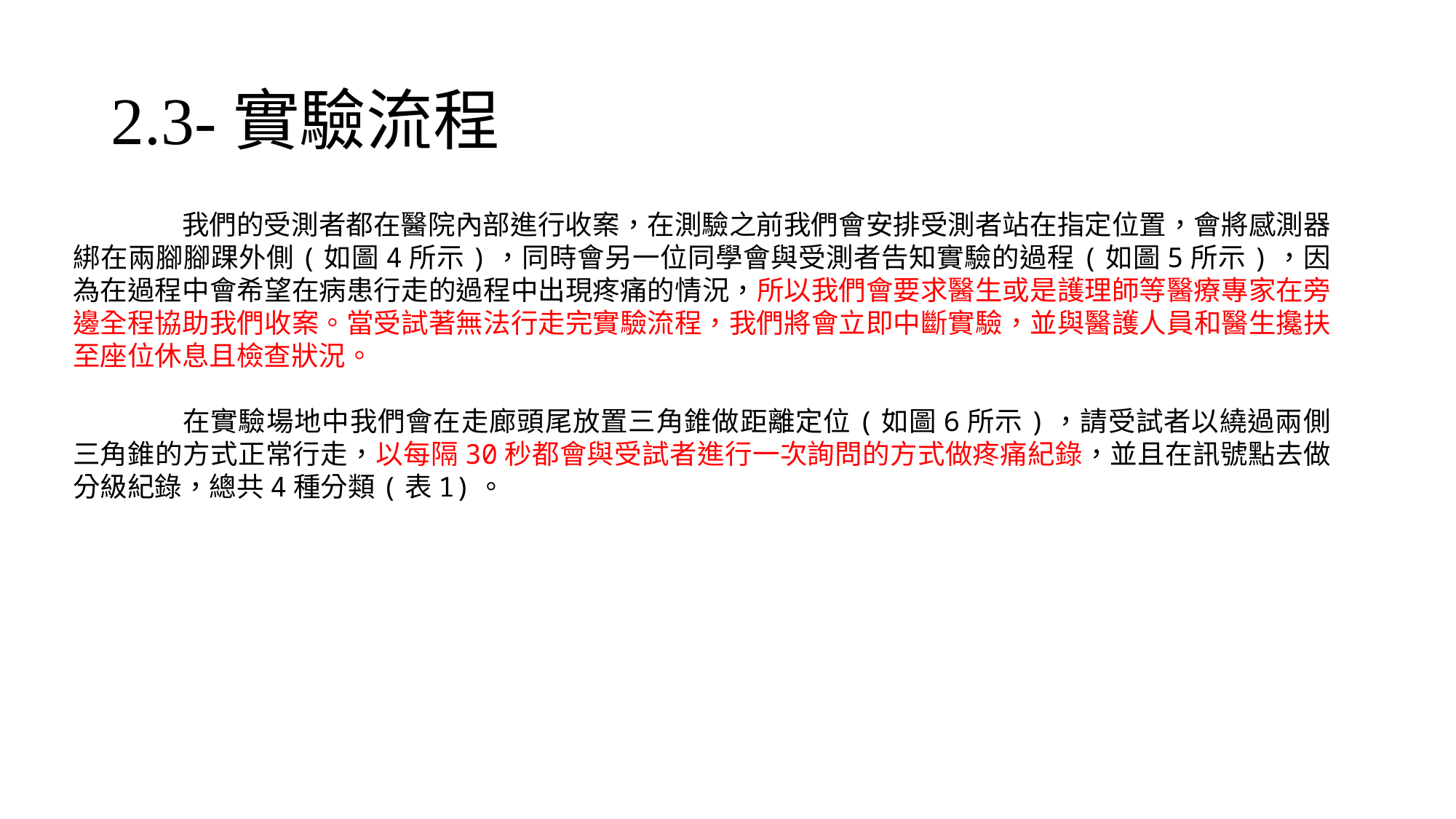

# 2.3-實驗流程
	我們的受測者都在醫院內部進行收案，在測驗之前我們會安排受測者站在指定位置，會將感測器綁在兩腳腳踝外側(如圖4所示)，同時會另一位同學會與受測者告知實驗的過程(如圖5所示)，因為在過程中會希望在病患行走的過程中出現疼痛的情況，所以我們會要求醫生或是護理師等醫療專家在旁邊全程協助我們收案。當受試著無法行走完實驗流程，我們將會立即中斷實驗，並與醫護人員和醫生攙扶至座位休息且檢查狀況。

	在實驗場地中我們會在走廊頭尾放置三角錐做距離定位(如圖6所示)，請受試者以繞過兩側三角錐的方式正常行走，以每隔30秒都會與受試者進行一次詢問的方式做疼痛紀錄，並且在訊號點去做分級紀錄，總共4種分類(表1)。